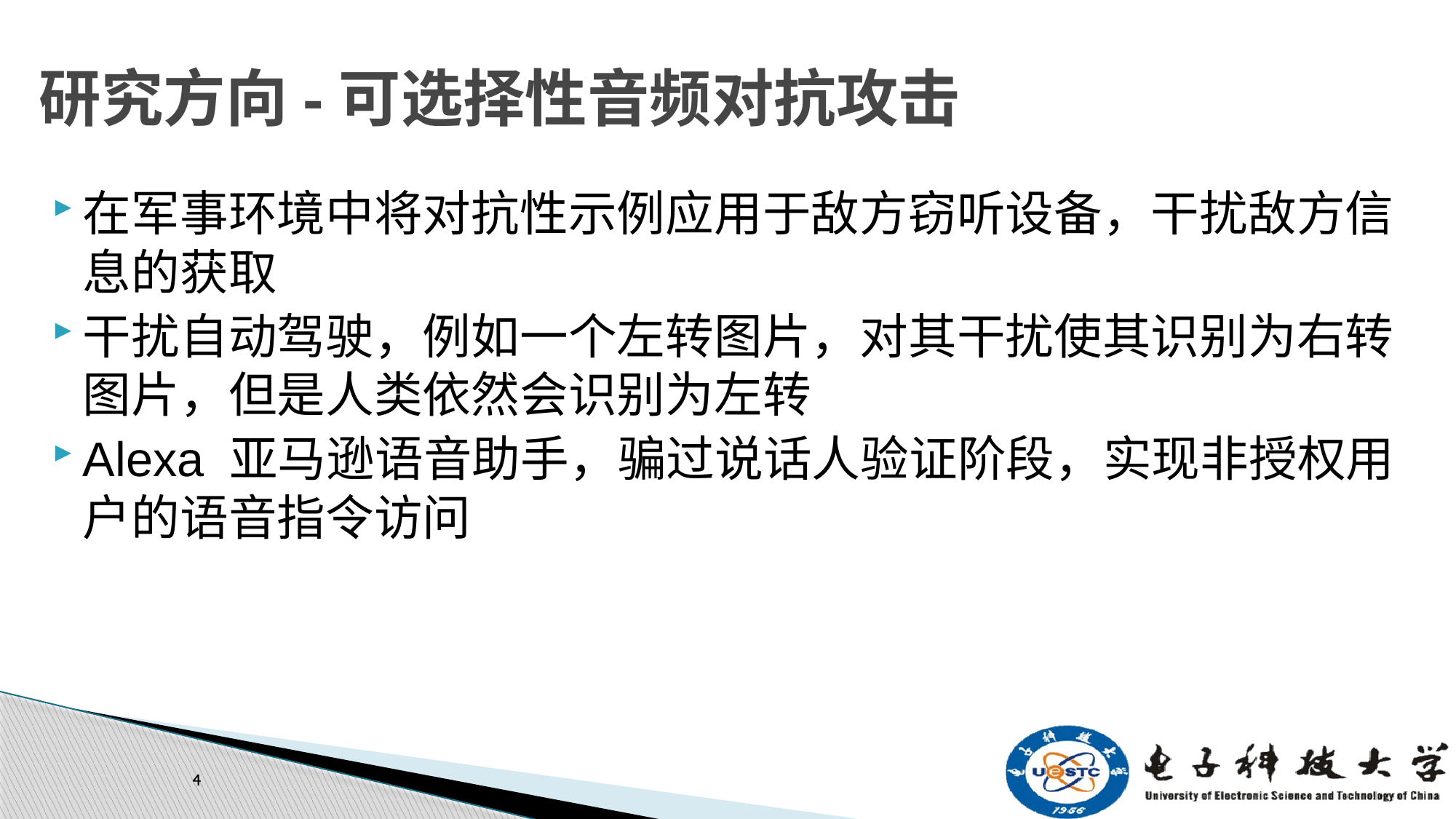

# 研究方向-可选择性音频对抗攻击
在军事环境中将对抗性示例应用于敌方窃听设备，干扰敌方信息的获取
干扰自动驾驶，例如一个左转图片，对其干扰使其识别为右转图片，但是人类依然会识别为左转
Alexa 亚马逊语音助手，骗过说话人验证阶段，实现非授权用户的语音指令访问

4